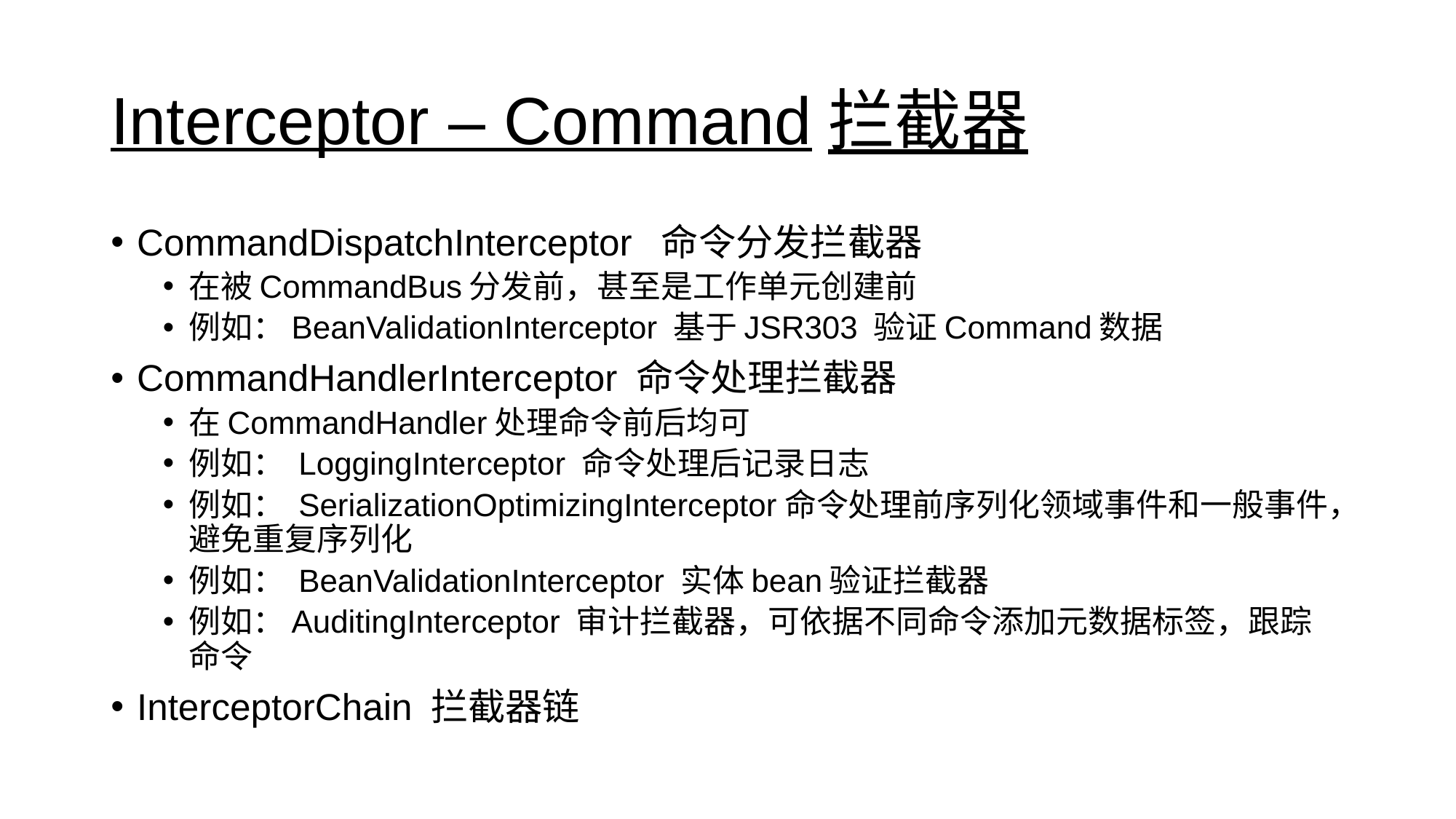

# Interceptor – Command拦截器
CommandDispatchInterceptor  命令分发拦截器
在被CommandBus分发前，甚至是工作单元创建前
例如：BeanValidationInterceptor 基于JSR303 验证Command数据
CommandHandlerInterceptor 命令处理拦截器
在CommandHandler处理命令前后均可
例如： LoggingInterceptor 命令处理后记录日志
例如： SerializationOptimizingInterceptor命令处理前序列化领域事件和一般事件，避免重复序列化
例如： BeanValidationInterceptor 实体bean验证拦截器
例如：AuditingInterceptor 审计拦截器，可依据不同命令添加元数据标签，跟踪命令
InterceptorChain 拦截器链